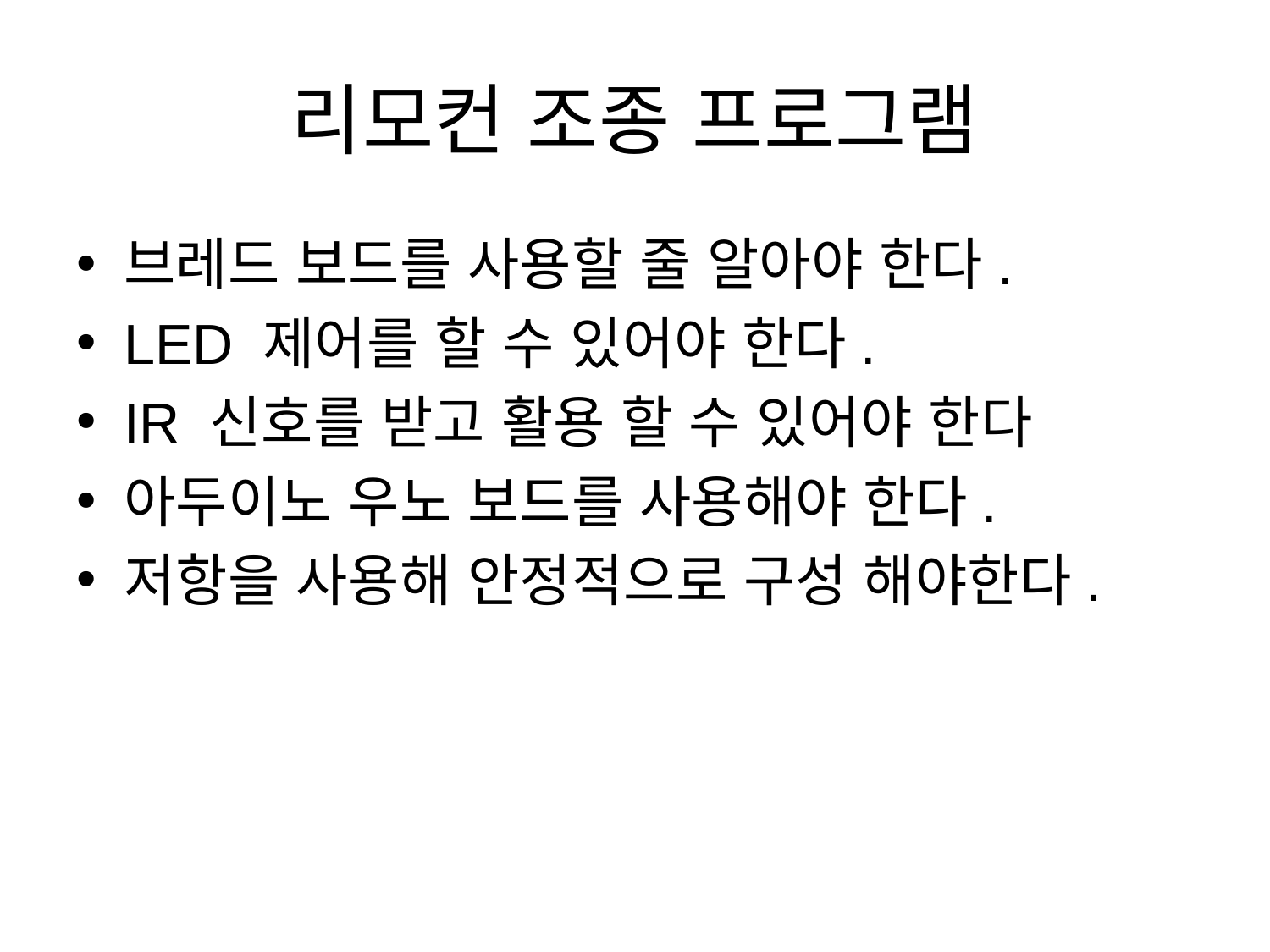

# 리모컨 조종 프로그램
브레드 보드를 사용할 줄 알아야 한다.
LED 제어를 할 수 있어야 한다.
IR 신호를 받고 활용 할 수 있어야 한다
아두이노 우노 보드를 사용해야 한다.
저항을 사용해 안정적으로 구성 해야한다.